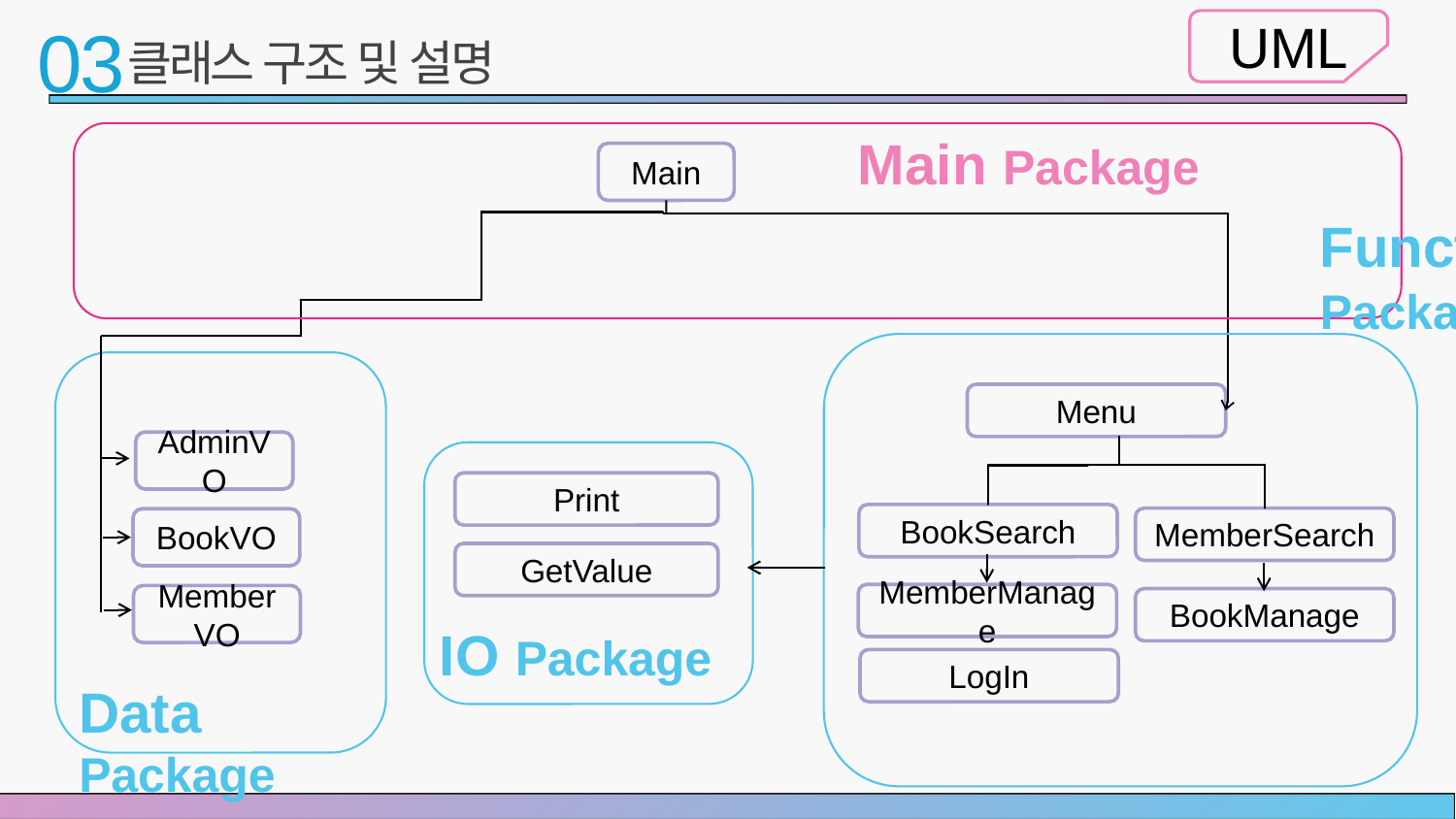

03
UML
클래스 구조 및 설명

Main Package

Main
Function
Package

Menu
AdminVO

Print
BookSearch
MemberSearch
BookVO
GetValue
MemberManage
MemberVO
BookManage
IO Package
LogIn
Data Package